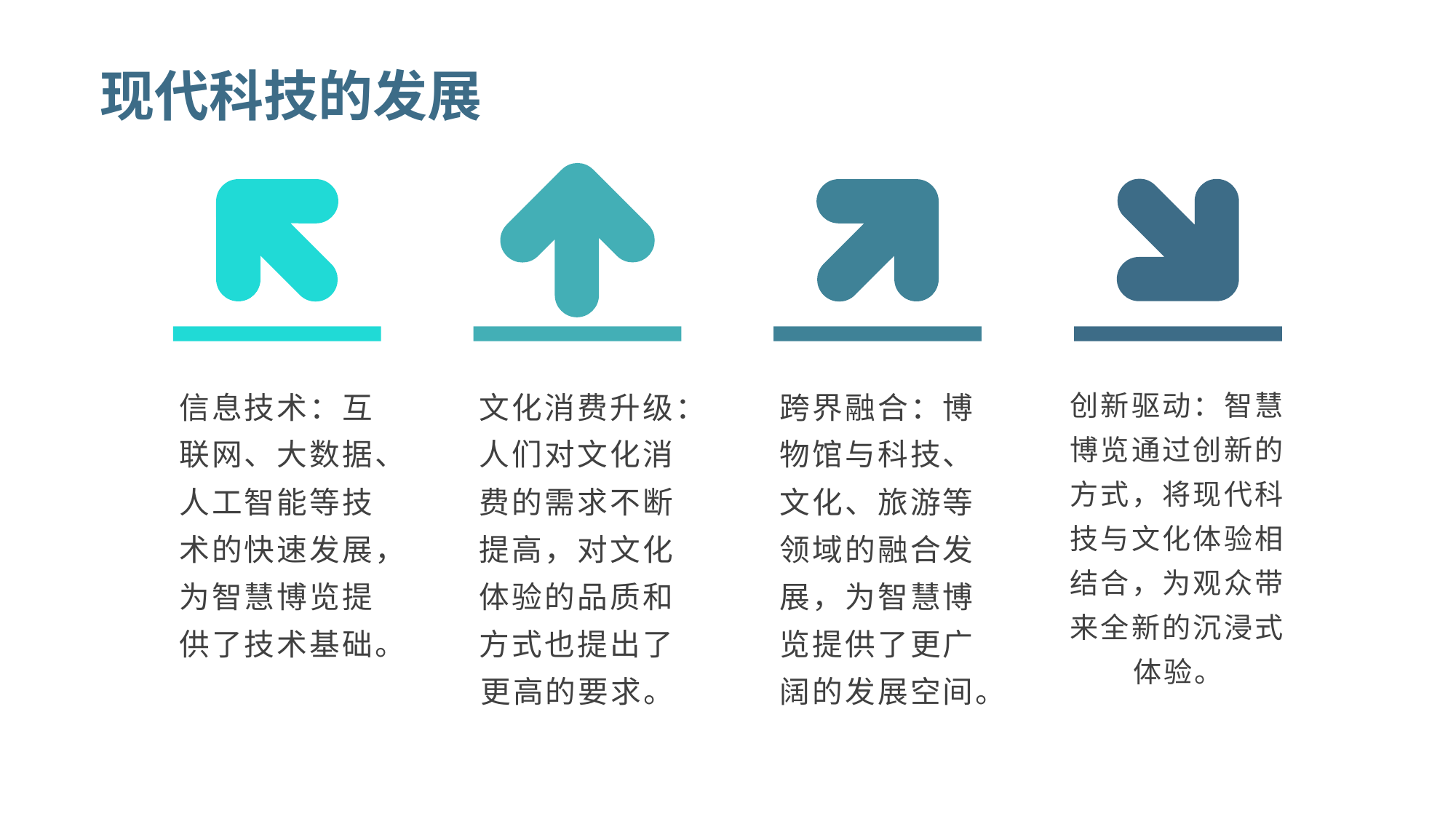

# 现代科技的发展

信息技术：互联网、大数据、人工智能等技术的快速发展，为智慧博览提供了技术基础。
文化消费升级：人们对文化消费的需求不断提高，对文化体验的品质和方式也提出了更高的要求。
跨界融合：博物馆与科技、文化、旅游等领域的融合发展，为智慧博览提供了更广阔的发展空间。
创新驱动：智慧博览通过创新的方式，将现代科技与文化体验相结合，为观众带来全新的沉浸式体验。